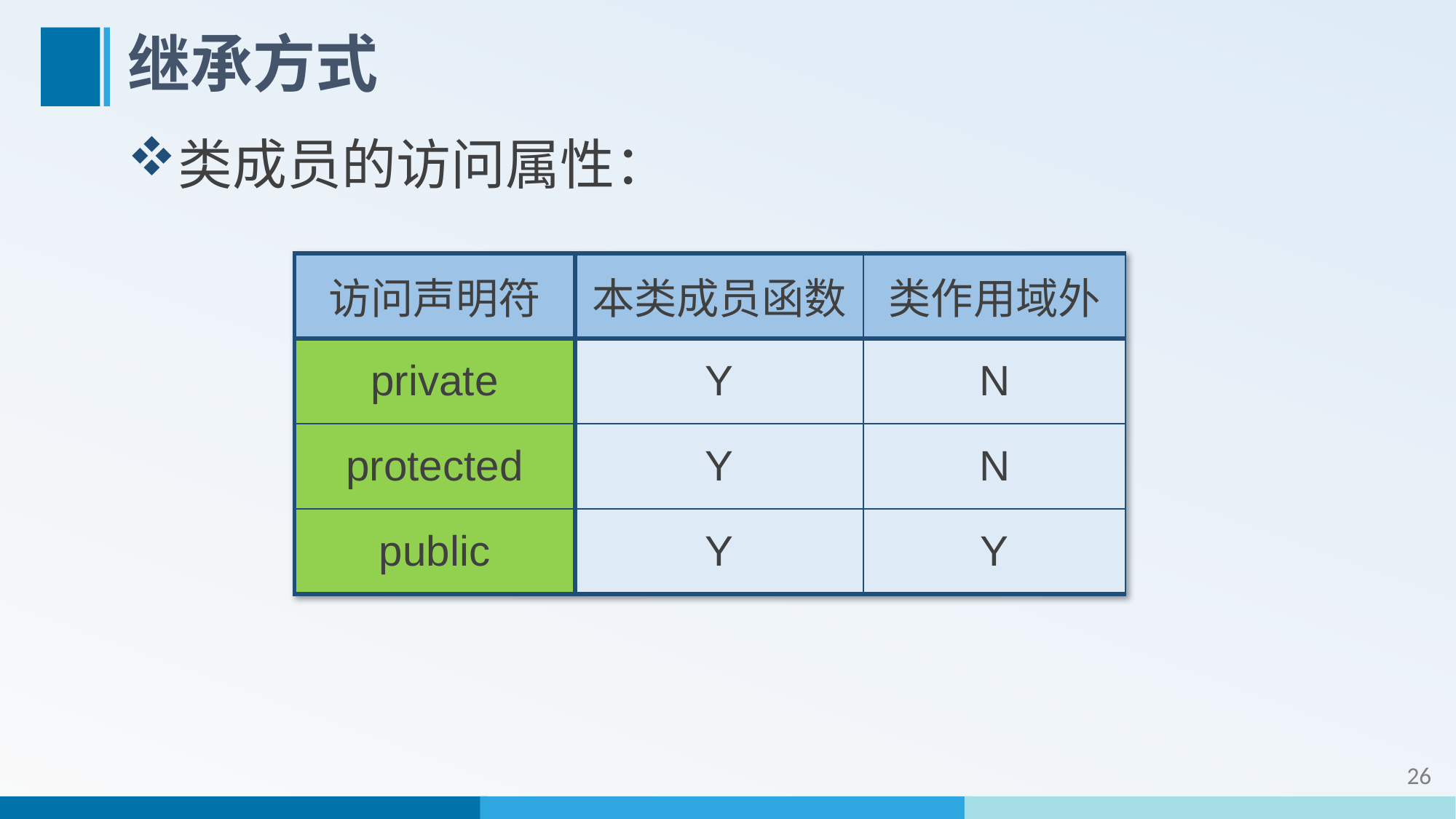

# 继承方式
类成员的访问属性：
| 访问声明符 | 本类成员函数 | 类作用域外 |
| --- | --- | --- |
| private | Y | N |
| protected | Y | N |
| public | Y | Y |